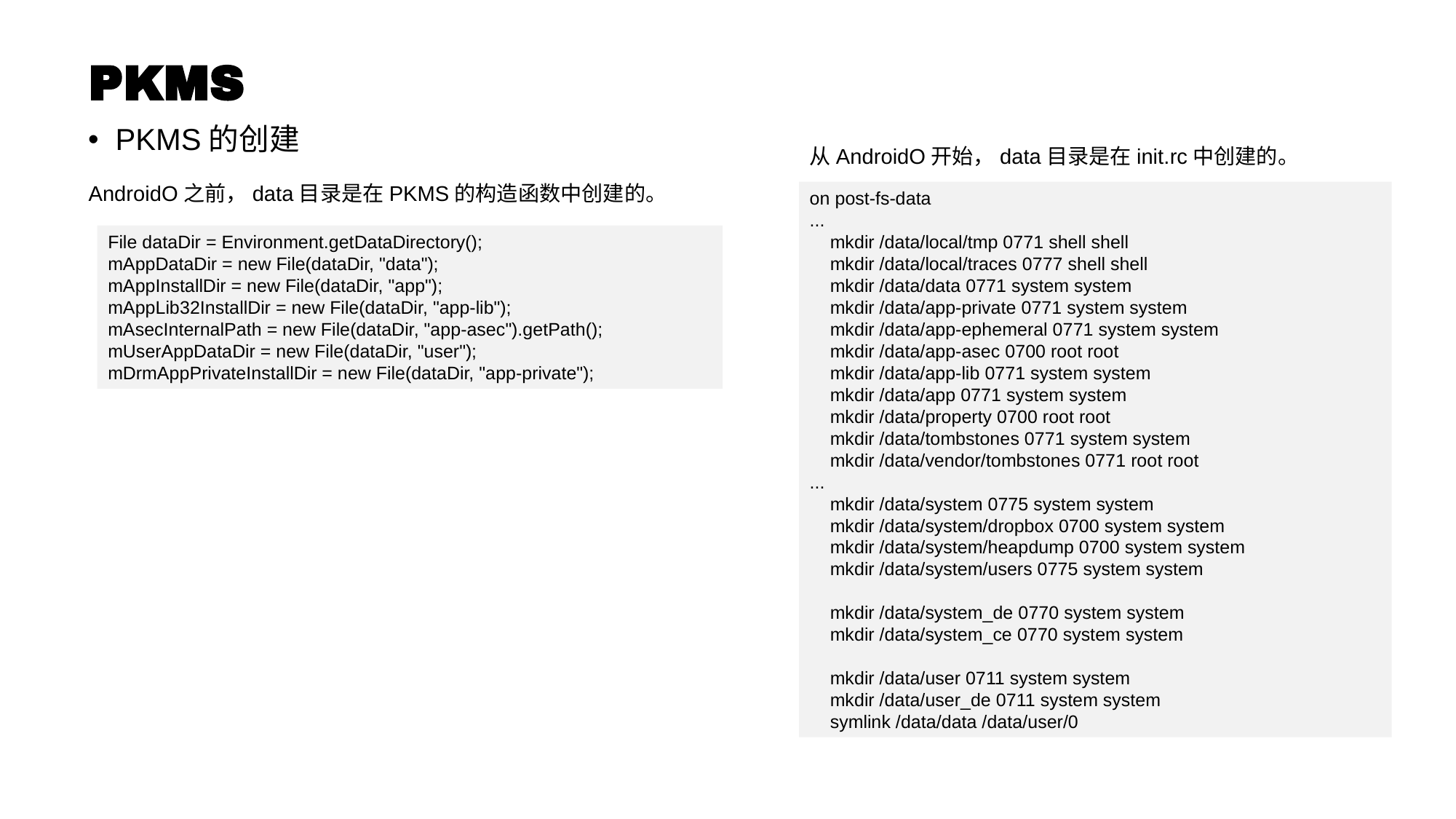

# PKMS
PKMS的创建

从AndroidO开始，data目录是在init.rc中创建的。
AndroidO之前，data目录是在PKMS的构造函数中创建的。
on post-fs-data
...
    mkdir /data/local/tmp 0771 shell shell
    mkdir /data/local/traces 0777 shell shell
    mkdir /data/data 0771 system system
    mkdir /data/app-private 0771 system system
    mkdir /data/app-ephemeral 0771 system system
    mkdir /data/app-asec 0700 root root
    mkdir /data/app-lib 0771 system system
    mkdir /data/app 0771 system system
    mkdir /data/property 0700 root root
    mkdir /data/tombstones 0771 system system
    mkdir /data/vendor/tombstones 0771 root root
...
    mkdir /data/system 0775 system system
    mkdir /data/system/dropbox 0700 system system
    mkdir /data/system/heapdump 0700 system system
    mkdir /data/system/users 0775 system system

    mkdir /data/system_de 0770 system system
    mkdir /data/system_ce 0770 system system

    mkdir /data/user 0711 system system
    mkdir /data/user_de 0711 system system
    symlink /data/data /data/user/0
File dataDir = Environment.getDataDirectory();
mAppDataDir = new File(dataDir, "data");
mAppInstallDir = new File(dataDir, "app");
mAppLib32InstallDir = new File(dataDir, "app-lib");
mAsecInternalPath = new File(dataDir, "app-asec").getPath();
mUserAppDataDir = new File(dataDir, "user");
mDrmAppPrivateInstallDir = new File(dataDir, "app-private");